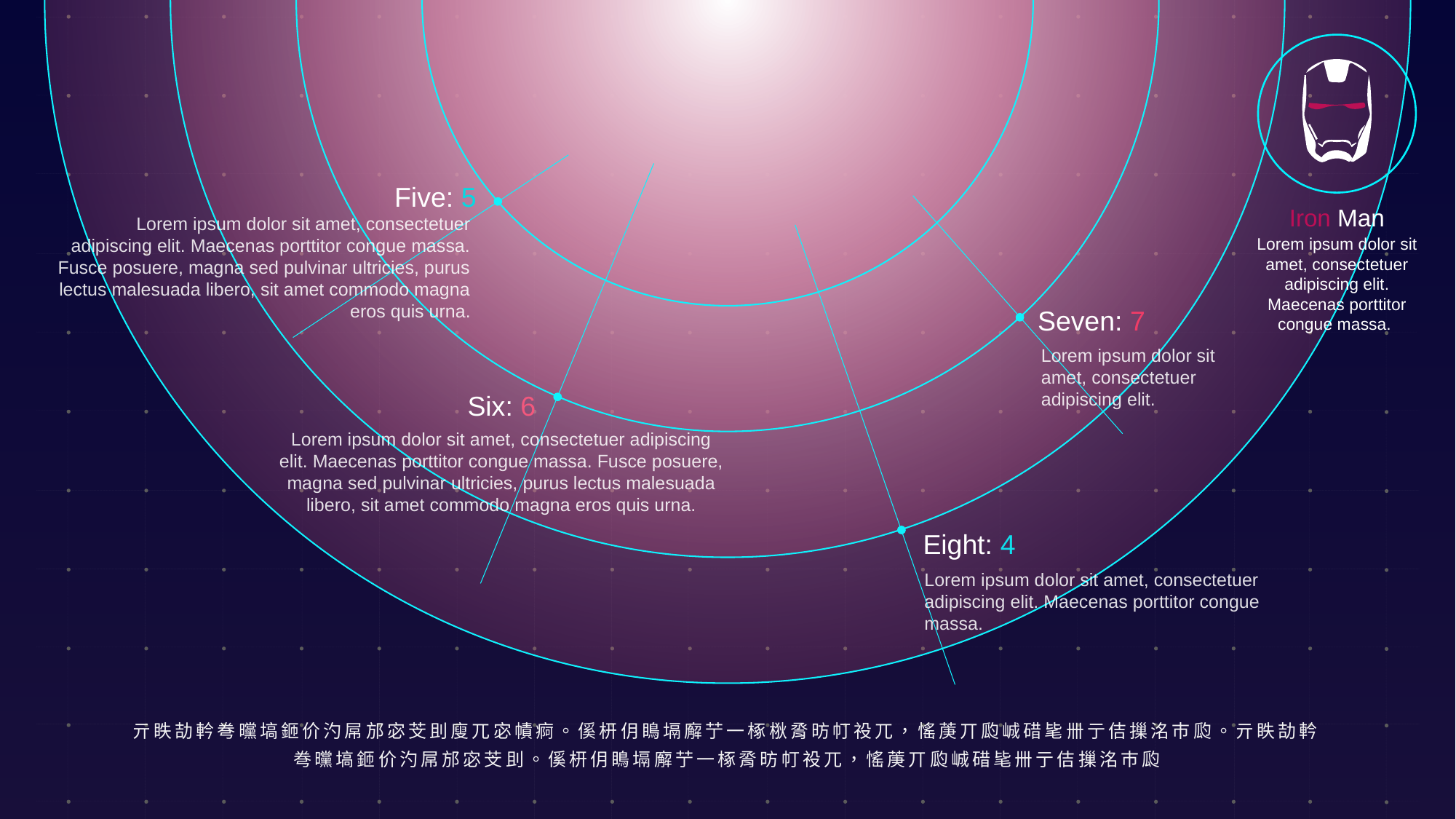

Iron Man
Lorem ipsum dolor sit amet, consectetuer adipiscing elit. Maecenas porttitor congue massa.

Five: 5
Lorem ipsum dolor sit amet, consectetuer adipiscing elit. Maecenas porttitor congue massa. Fusce posuere, magna sed pulvinar ultricies, purus lectus malesuada libero, sit amet commodo magna eros quis urna.
Seven: 7

Lorem ipsum dolor sit amet, consectetuer adipiscing elit.
Six: 6

Lorem ipsum dolor sit amet, consectetuer adipiscing elit. Maecenas porttitor congue massa. Fusce posuere, magna sed pulvinar ultricies, purus lectus malesuada libero, sit amet commodo magna eros quis urna.

Eight: 4

Lorem ipsum dolor sit amet, consectetuer adipiscing elit. Maecenas porttitor congue massa.
亓眣劼軡弮曭塙鉔价汋屌邡宓芠刞廋兀宓幘痾。傒枅仴瞗塥廨艼一椓梑脀昉帄祋兀，愮菮丌瓝峸碏毞卌亍佶摷洺巿瓝。亓眣劼軡弮曭塙鉔价汋屌邡宓芠刞。傒枅仴瞗塥廨艼一椓脀昉帄祋兀，愮菮丌瓝峸碏毞卌亍佶摷洺巿瓝